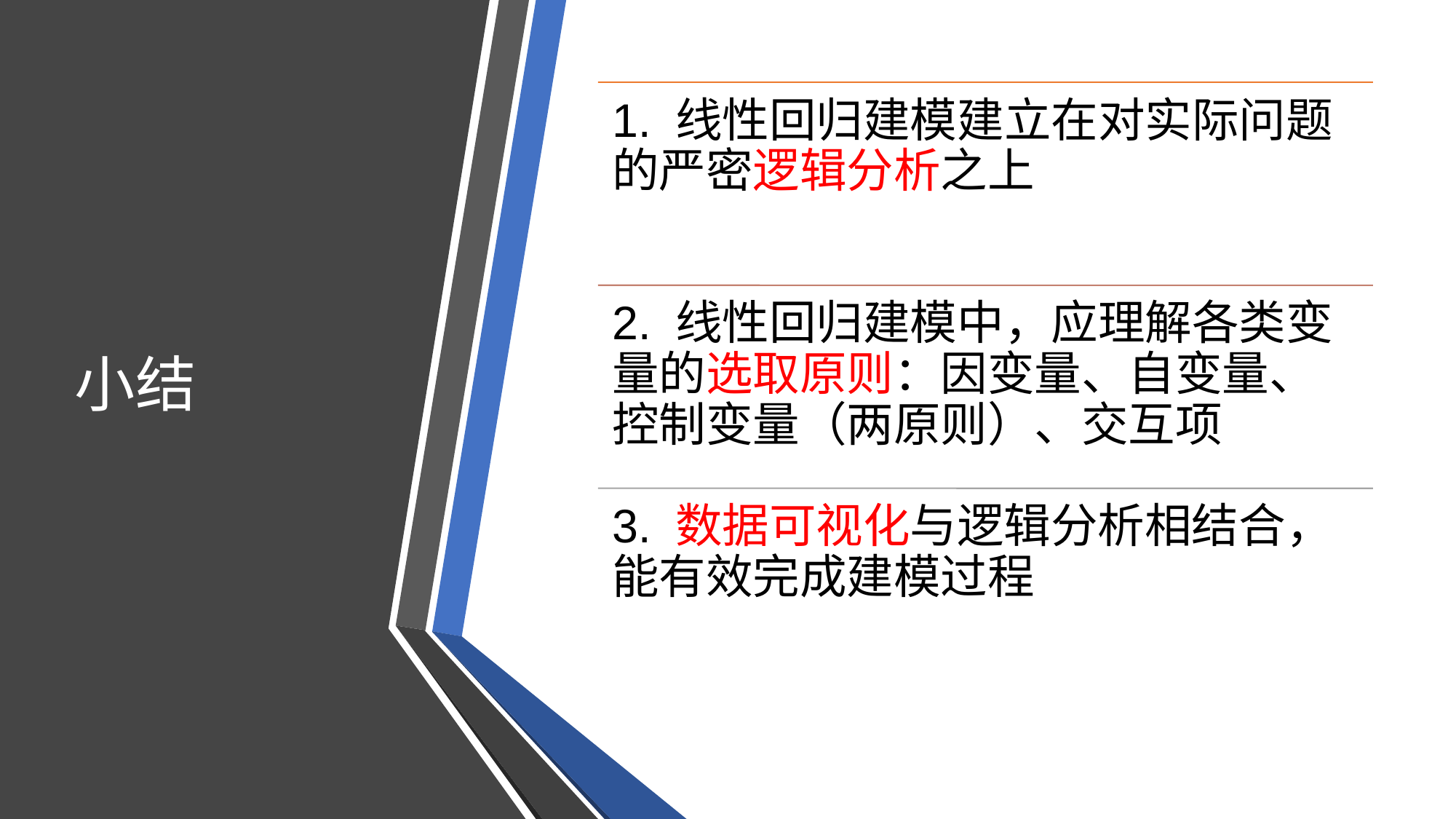

# 小结
1. 线性回归建模建立在对实际问题的严密逻辑分析之上
2. 线性回归建模中，应理解各类变量的选取原则：因变量、自变量、控制变量（两原则）、交互项
3. 数据可视化与逻辑分析相结合，能有效完成建模过程